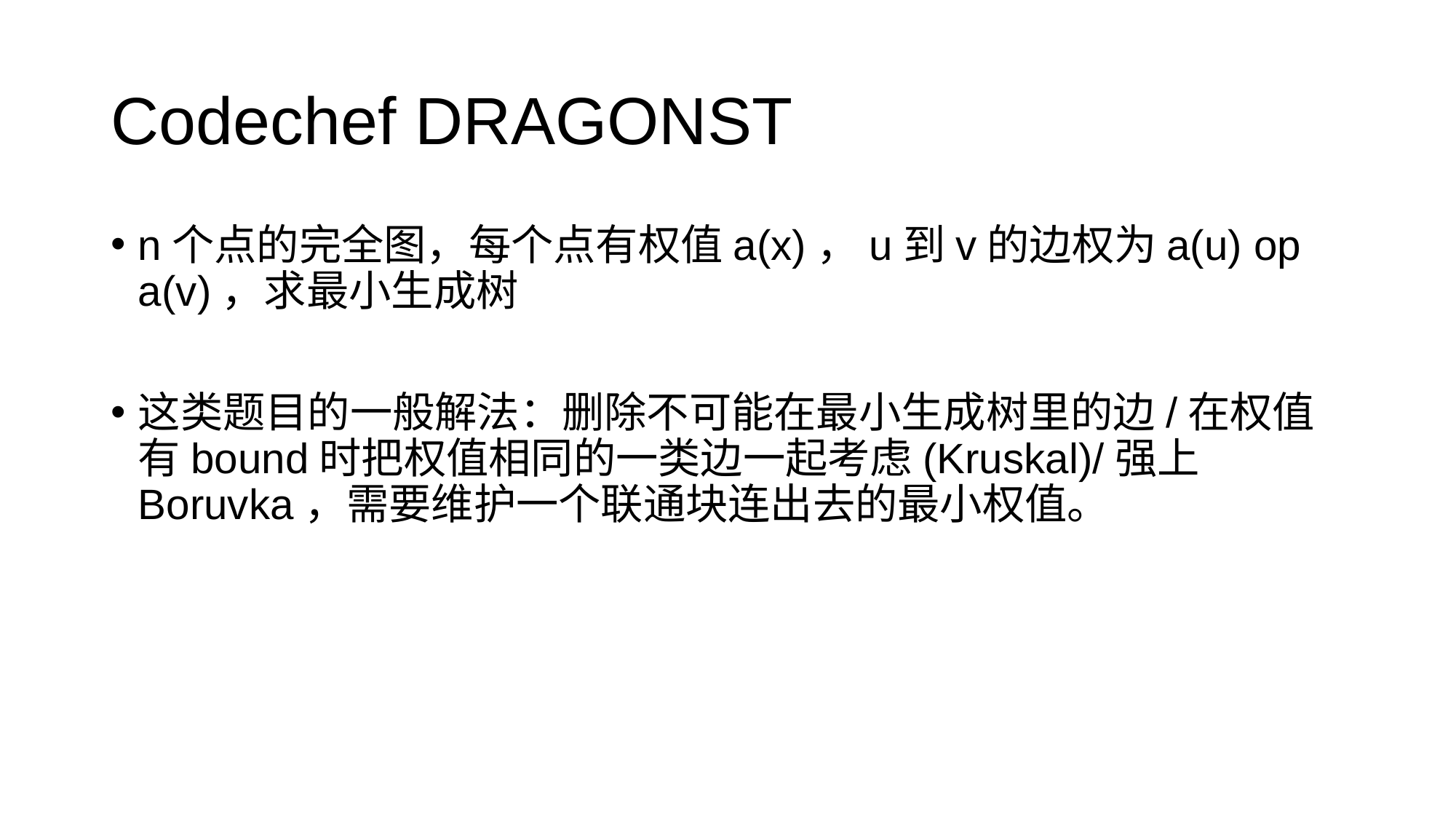

# Codechef DRAGONST
n个点的完全图，每个点有权值a(x)，u到v的边权为a(u) op a(v)，求最小生成树

这类题目的一般解法：删除不可能在最小生成树里的边/在权值有bound时把权值相同的一类边一起考虑(Kruskal)/强上Boruvka，需要维护一个联通块连出去的最小权值。